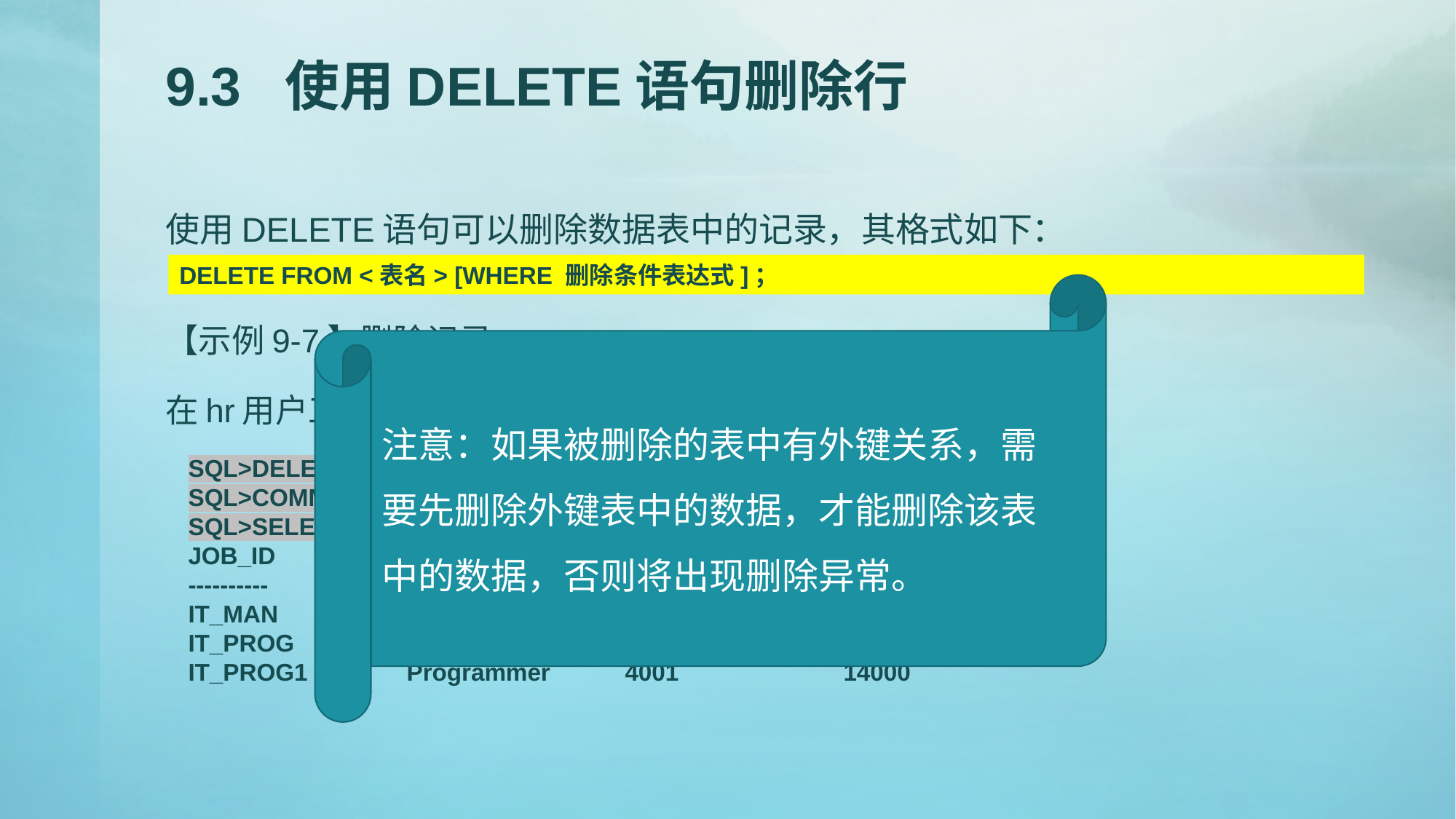

# 9.3  使用DELETE语句删除行
使用DELETE语句可以删除数据表中的记录，其格式如下：
DELETE FROM <表名> [WHERE 删除条件表达式]；
注意：如果被删除的表中有外键关系，需要先删除外键表中的数据，才能删除该表中的数据，否则将出现删除异常。
【示例9-7】删除记录。
在hr用户工作表jobs中，删除一条记录。
SQL>DELETE FROM jobs WHERE job_id='IT_PROG2'；
SQL>COMMIT；
SQL>SELECT * FROM jobs WHERE job_id LIKE 'IT%'；
JOB_ID		JOB_TITLE 	MIN_SALARY	MAX_SALARY
----------		-------------	----------		----------
IT_MAN		IT Manager	8001		17000
IT_PROG		Programmer	4001		12000
IT_PROG1	Programmer	4001		14000